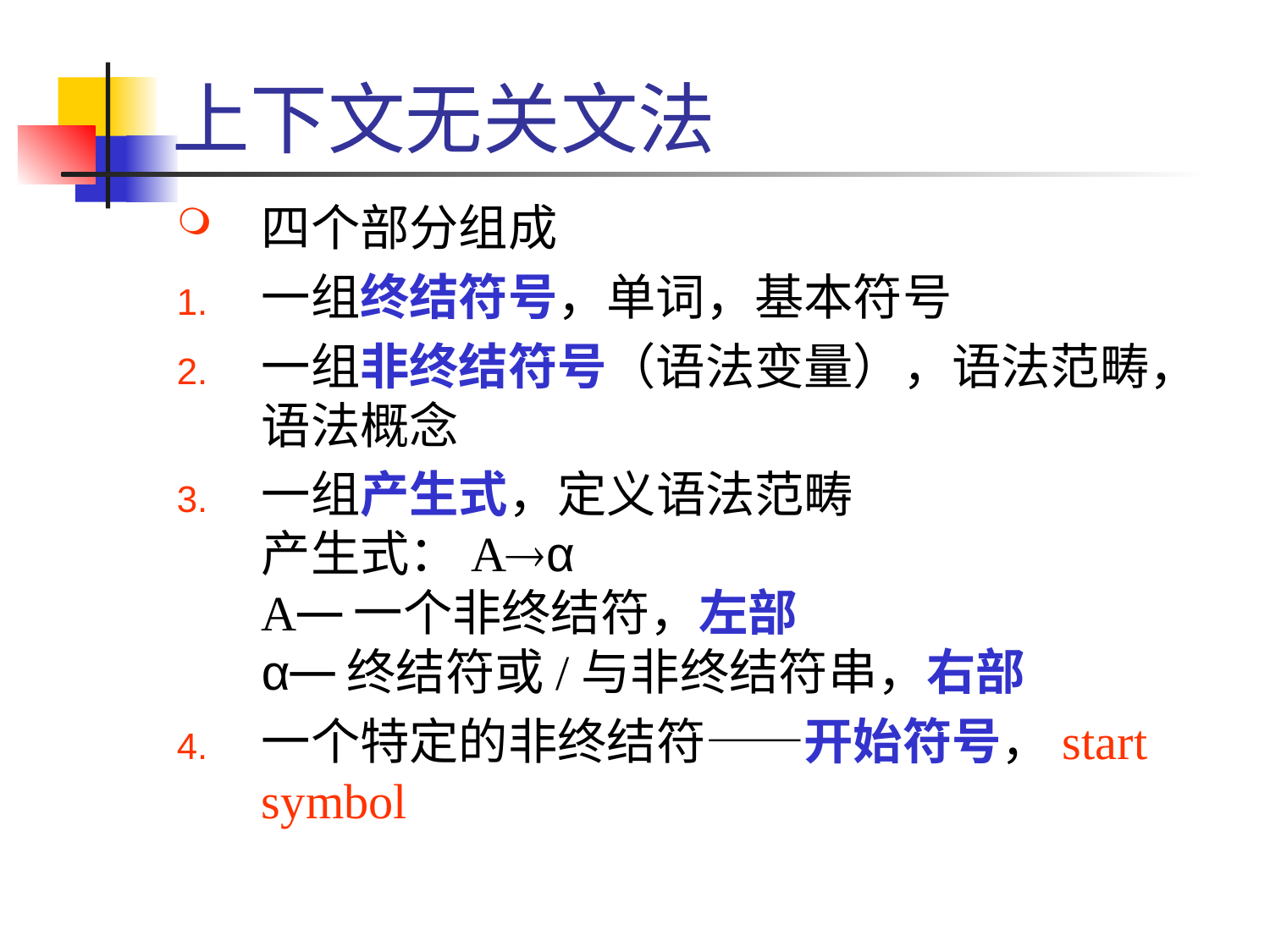

# 上下文无关文法
四个部分组成
一组终结符号，单词，基本符号
一组非终结符号（语法变量），语法范畴，语法概念
一组产生式，定义语法范畴
产生式：A→α
A—一个非终结符，左部
α—终结符或/与非终结符串，右部
一个特定的非终结符——开始符号，start symbol